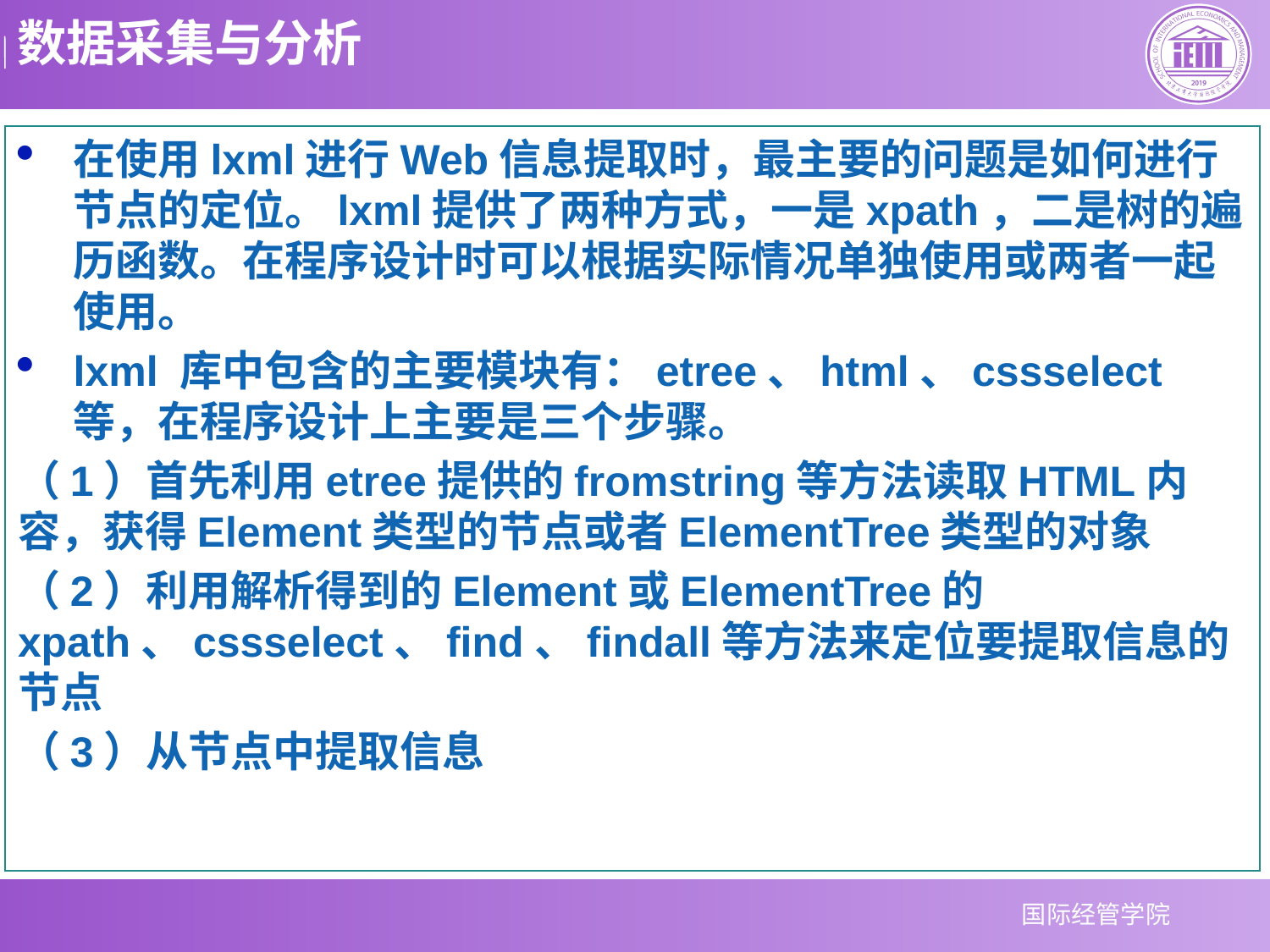

在使用lxml进行Web信息提取时，最主要的问题是如何进行节点的定位。lxml提供了两种方式，一是xpath，二是树的遍历函数。在程序设计时可以根据实际情况单独使用或两者一起使用。
lxml 库中包含的主要模块有：etree、html、cssselect 等，在程序设计上主要是三个步骤。
（1）首先利用etree提供的fromstring等方法读取HTML内容，获得Element类型的节点或者ElementTree类型的对象
（2）利用解析得到的Element或ElementTree的xpath、cssselect、find、findall等方法来定位要提取信息的节点
（3）从节点中提取信息